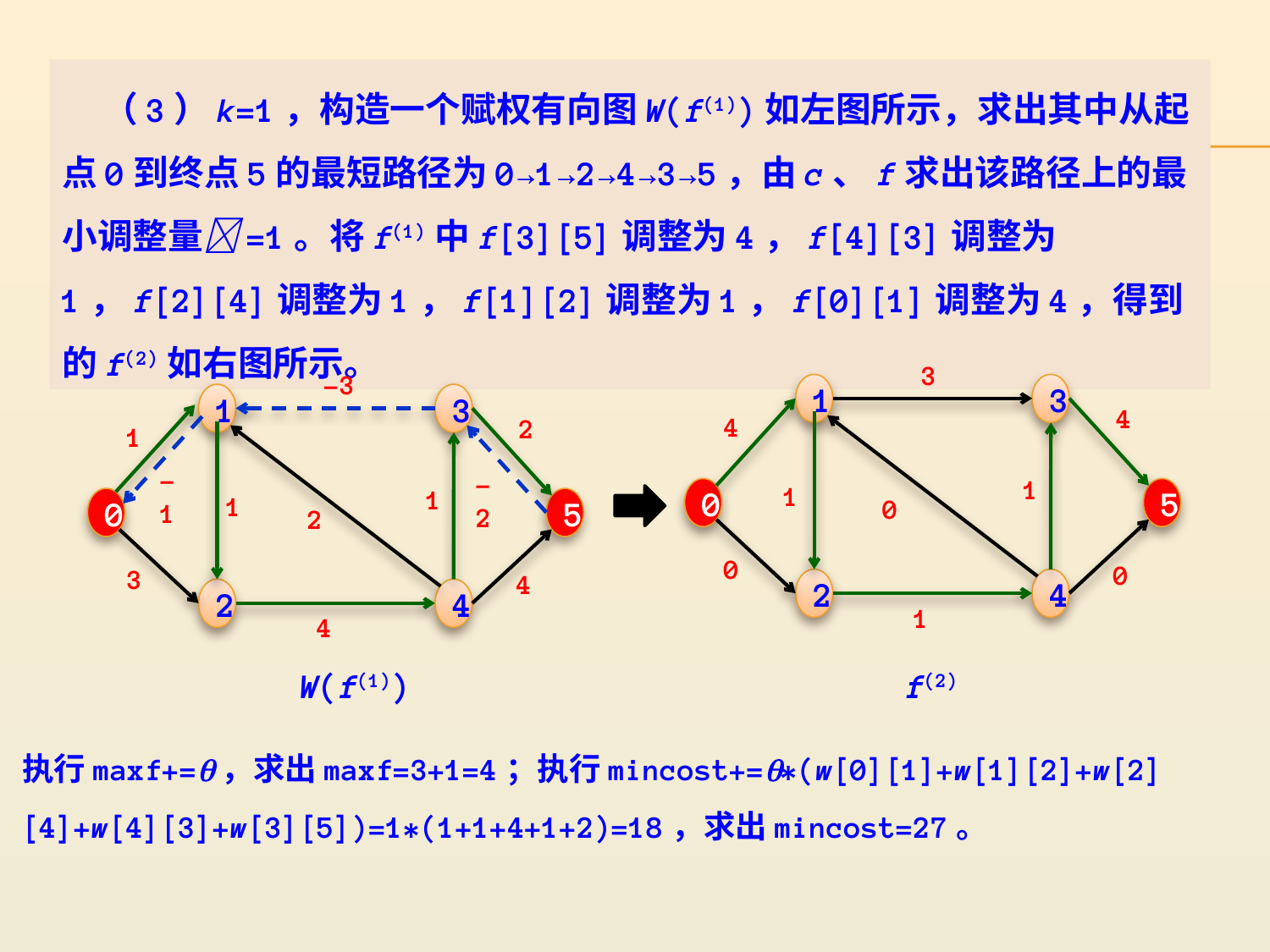

（3）k=1，构造一个赋权有向图W(f(1))如左图所示，求出其中从起点0到终点5的最短路径为0→1→2→4→3→5，由c、f求出该路径上的最小调整量θ=1。将f(1)中f[3][5]调整为4，f[4][3]调整为1，f[2][4]调整为1，f[1][2]调整为1，f[0][1]调整为4，得到的f(2)如右图所示。
3
1
3
4
4
1
0
1
5
0
0
0
2
4
1
-3
1
3
2
1
1
0
1
5
2
3
4
2
4
4
-1
-2

W(f(1))
f(2)
执行maxf+=θ，求出maxf=3+1=4；执行mincost+=θ*(w[0][1]+w[1][2]+w[2][4]+w[4][3]+w[3][5])=1*(1+1+4+1+2)=18，求出mincost=27。